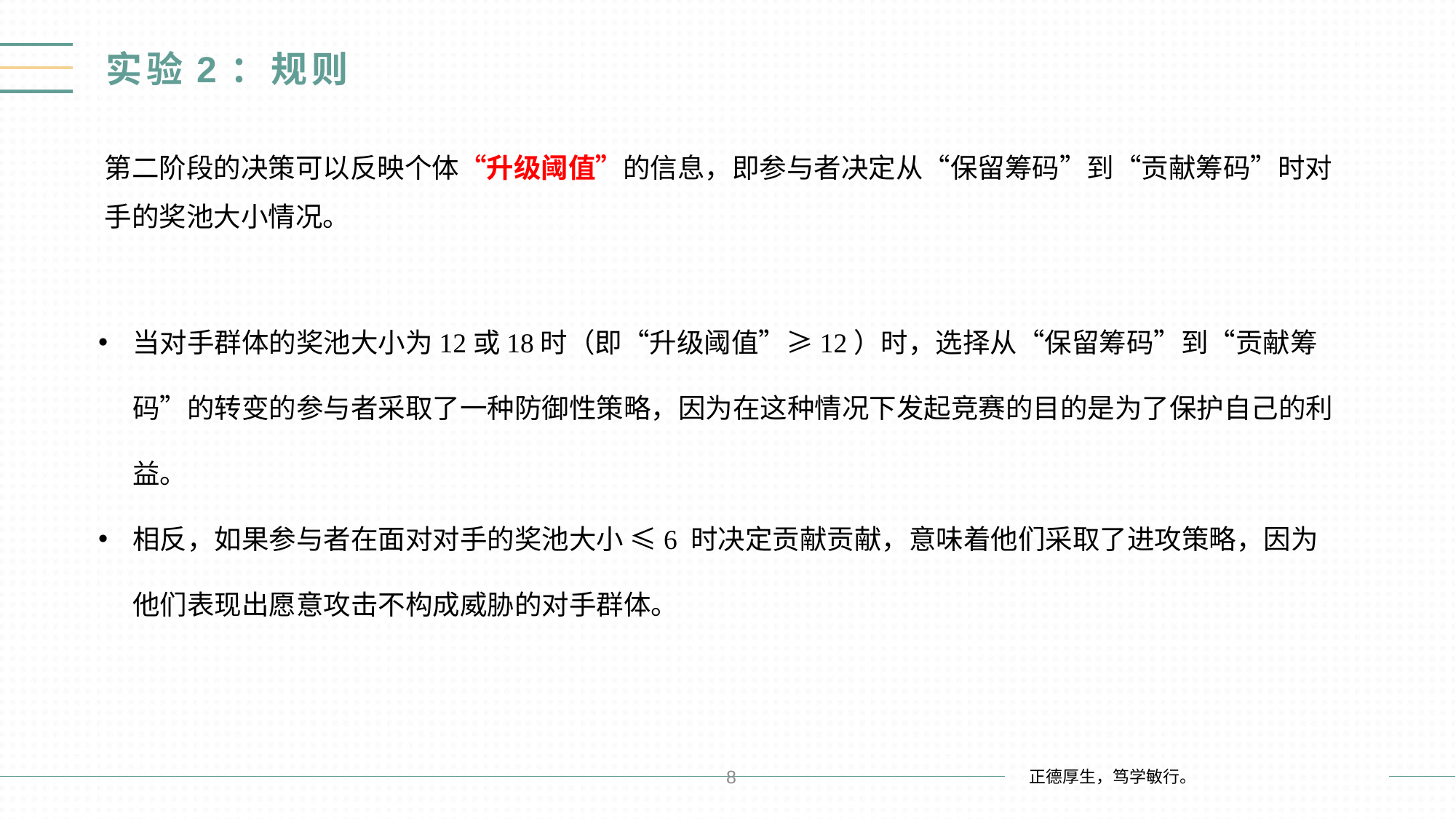

# 实验2：规则
第二阶段的决策可以反映个体“升级阈值”的信息，即参与者决定从“保留筹码”到“贡献筹码”时对手的奖池大小情况。
当对手群体的奖池大小为12或18时（即“升级阈值”≥12）时，选择从“保留筹码”到“贡献筹码”的转变的参与者采取了一种防御性策略，因为在这种情况下发起竞赛的目的是为了保护自己的利益。
相反，如果参与者在面对对手的奖池大小 ≤6 时决定贡献贡献，意味着他们采取了进攻策略，因为他们表现出愿意攻击不构成威胁的对手群体。
8
正德厚生，笃学敏行。